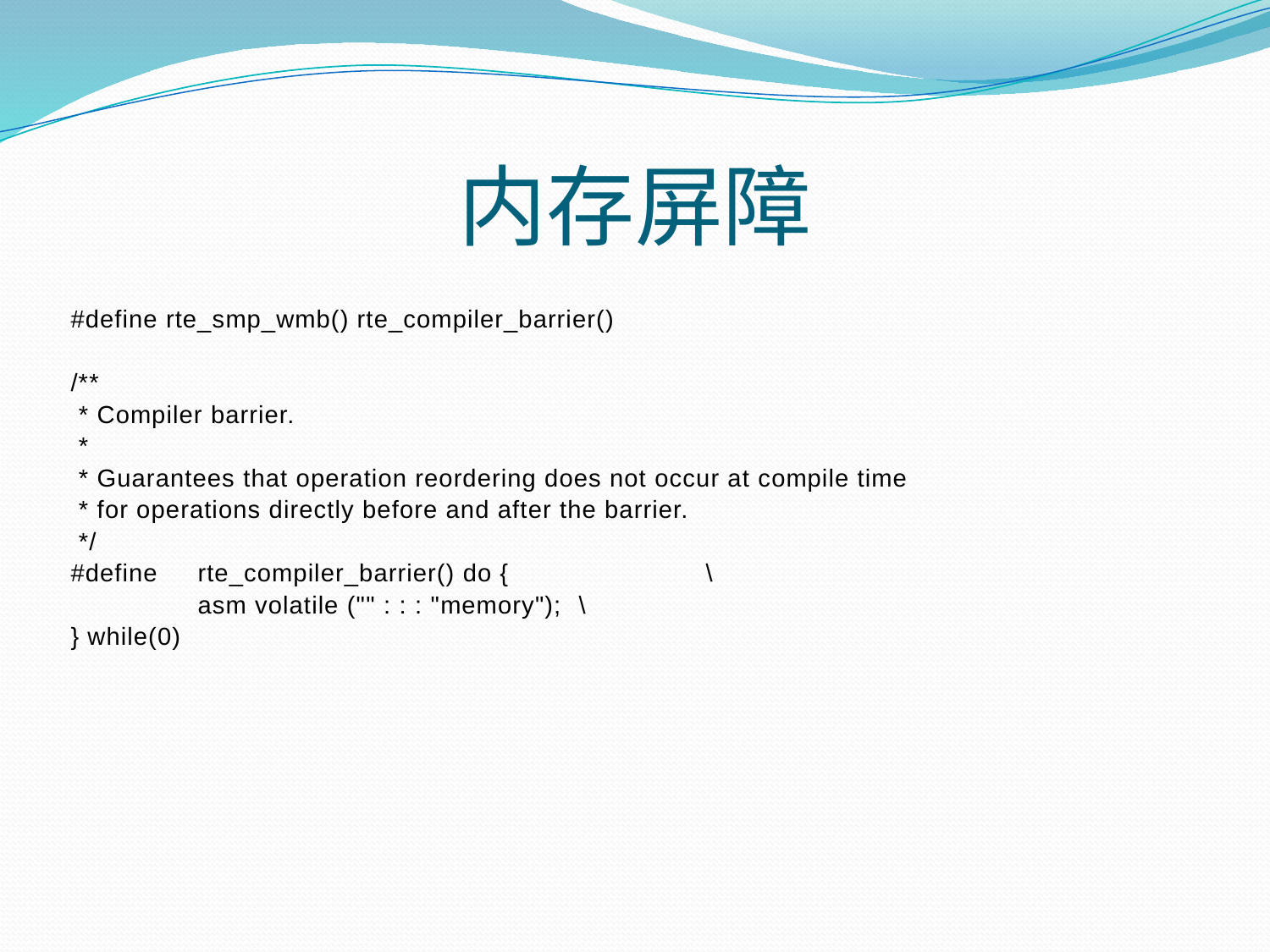

内存屏障

#define rte_smp_wmb() rte_compiler_barrier()

/**
 * Compiler barrier.
 *
 * Guarantees that operation reordering does not occur at compile time
 * for operations directly before and after the barrier.
 */
#define	rte_compiler_barrier() do {		\
	asm volatile ("" : : : "memory");	\
} while(0)